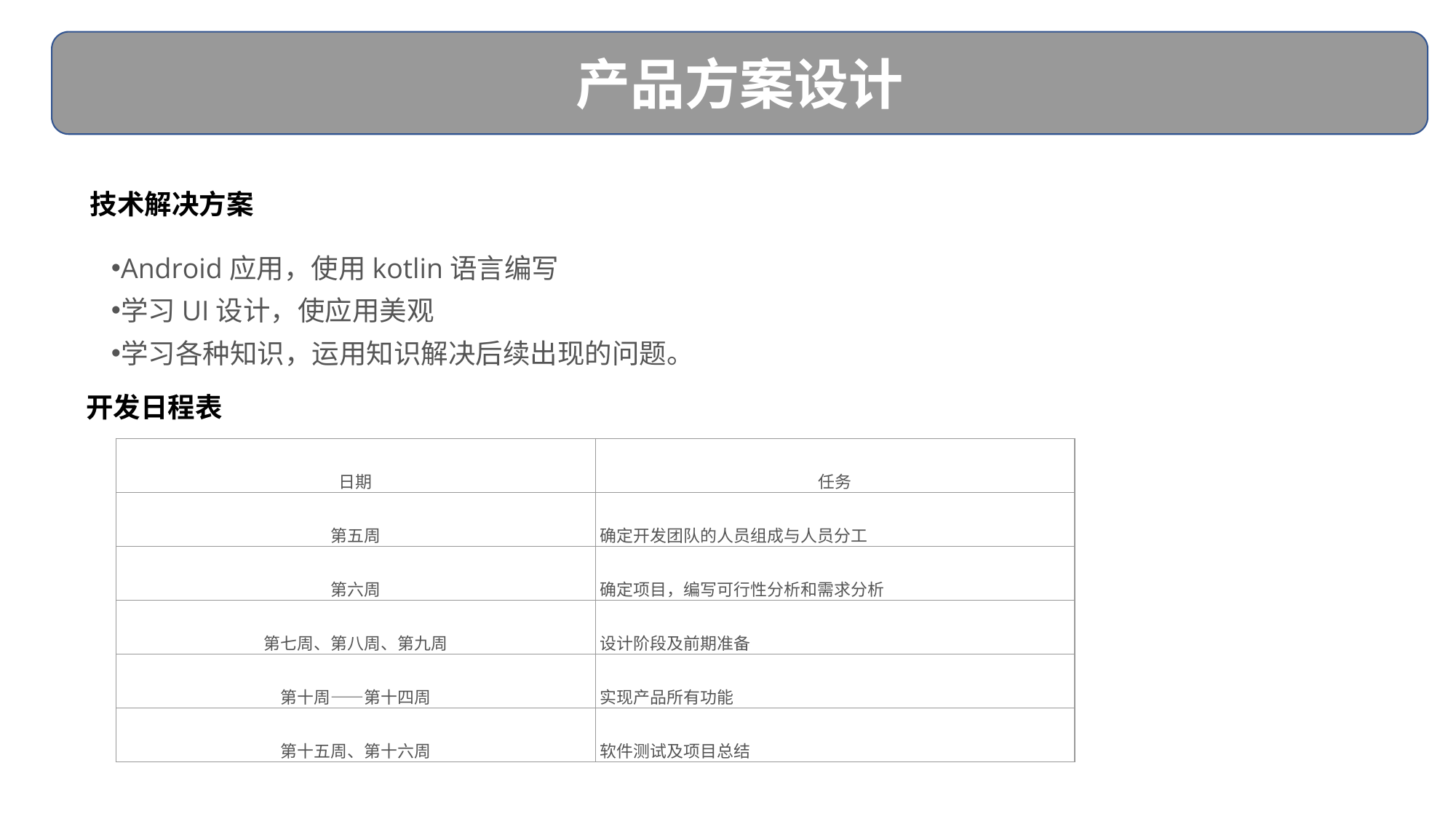

产品方案设计
技术解决方案

Android应用，使用kotlin语言编写
学习UI设计，使应用美观
学习各种知识，运用知识解决后续出现的问题。
开发日程表
| 日期 | 任务 |
| --- | --- |
| 第五周 | 确定开发团队的人员组成与人员分工 |
| 第六周 | 确定项目，编写可行性分析和需求分析 |
| 第七周、第八周、第九周 | 设计阶段及前期准备 |
| 第十周——第十四周 | 实现产品所有功能 |
| 第十五周、第十六周 | 软件测试及项目总结 |